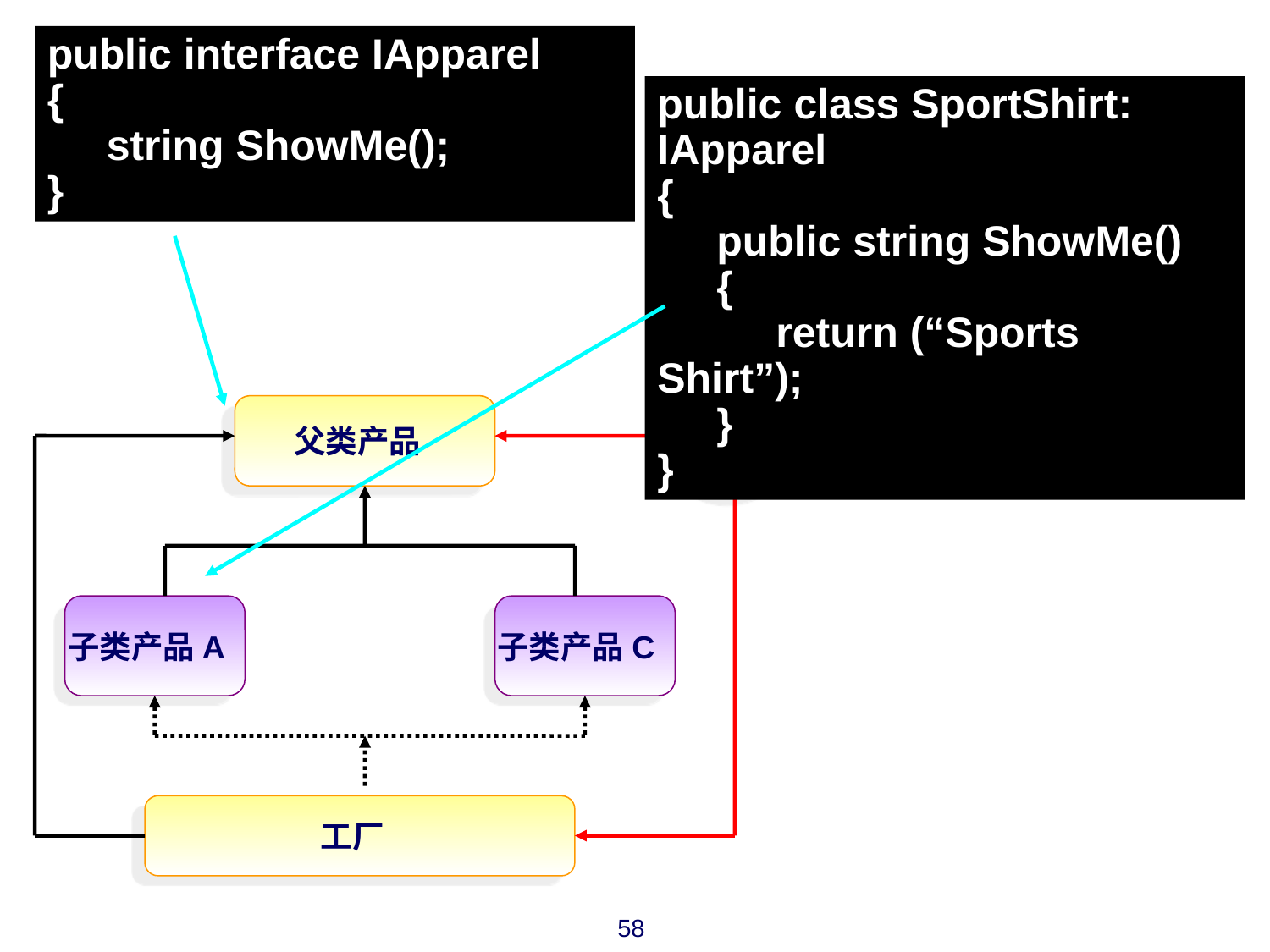

#
public interface IApparel
{
     string ShowMe();
}
public class SportShirt: IApparel
{
     public string ShowMe()
     {
          return (“Sports Shirt”);
     }
}

客户
父类产品

子类产品A
子类产品C

工厂

58